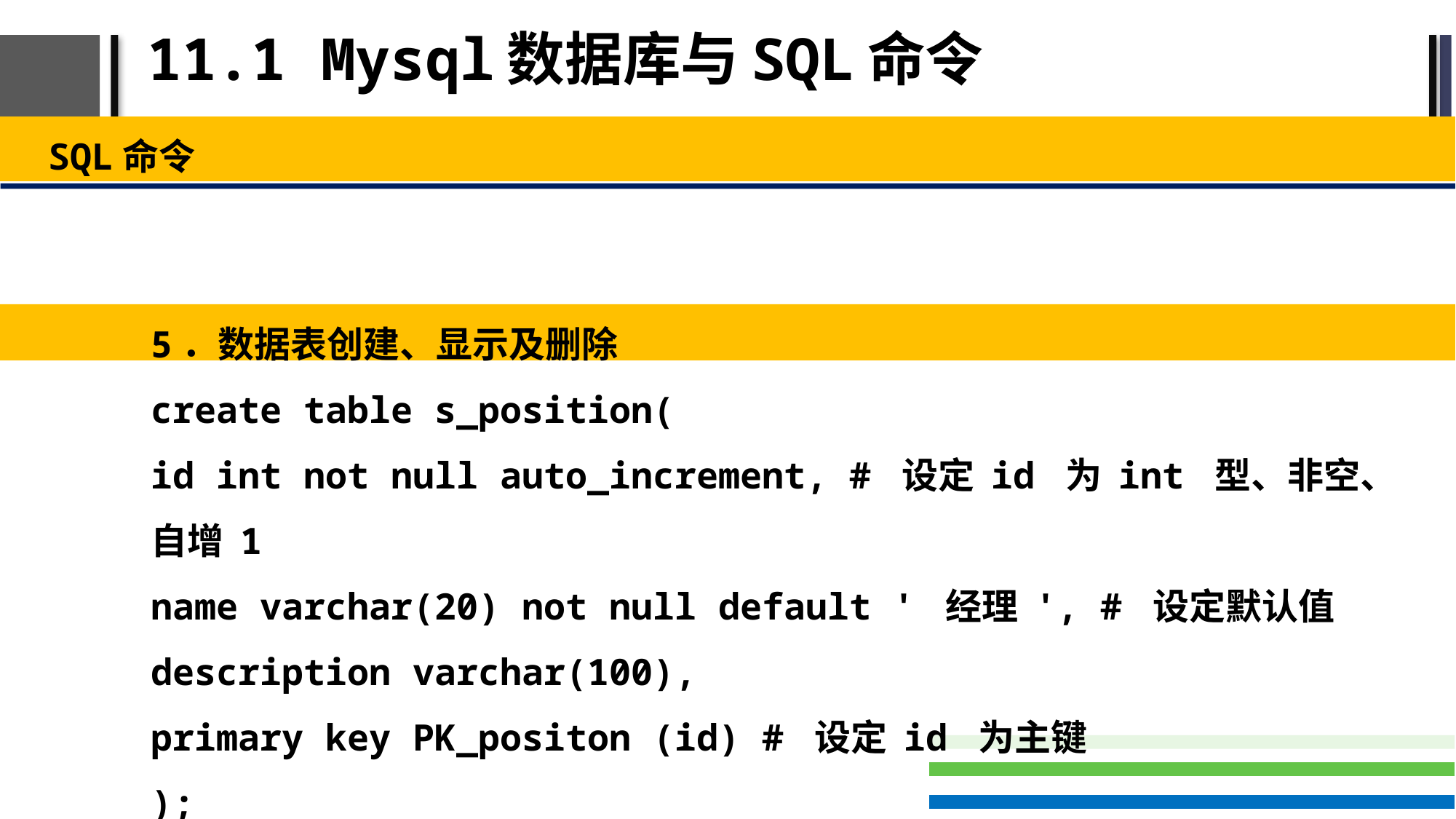

# 11.1 Mysql数据库与SQL命令

SQL命令

5．数据表创建、显示及删除
create table s_position(
id int not null auto_increment, # 设定 id 为 int 型、非空、自增 1
name varchar(20) not null default ' 经理 ', # 设定默认值
description varchar(100),
primary key PK_positon (id) # 设定 id 为主键
);